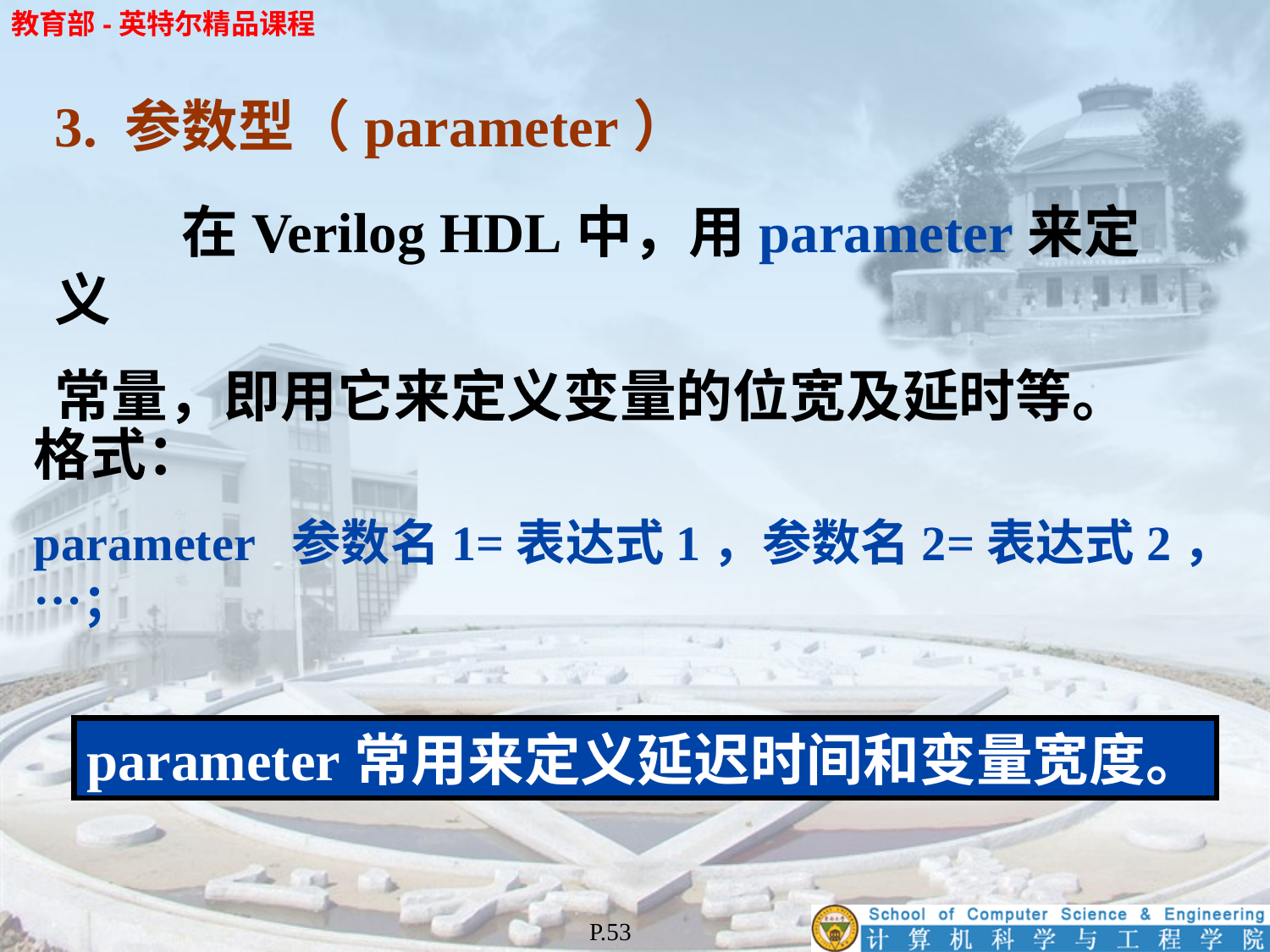

3. 参数型（parameter）
	在Verilog HDL中，用parameter来定义
常量，即用它来定义变量的位宽及延时等。
格式：
parameter  参数名1=表达式1，参数名2=表达式2，…；
parameter常用来定义延迟时间和变量宽度。
P.53